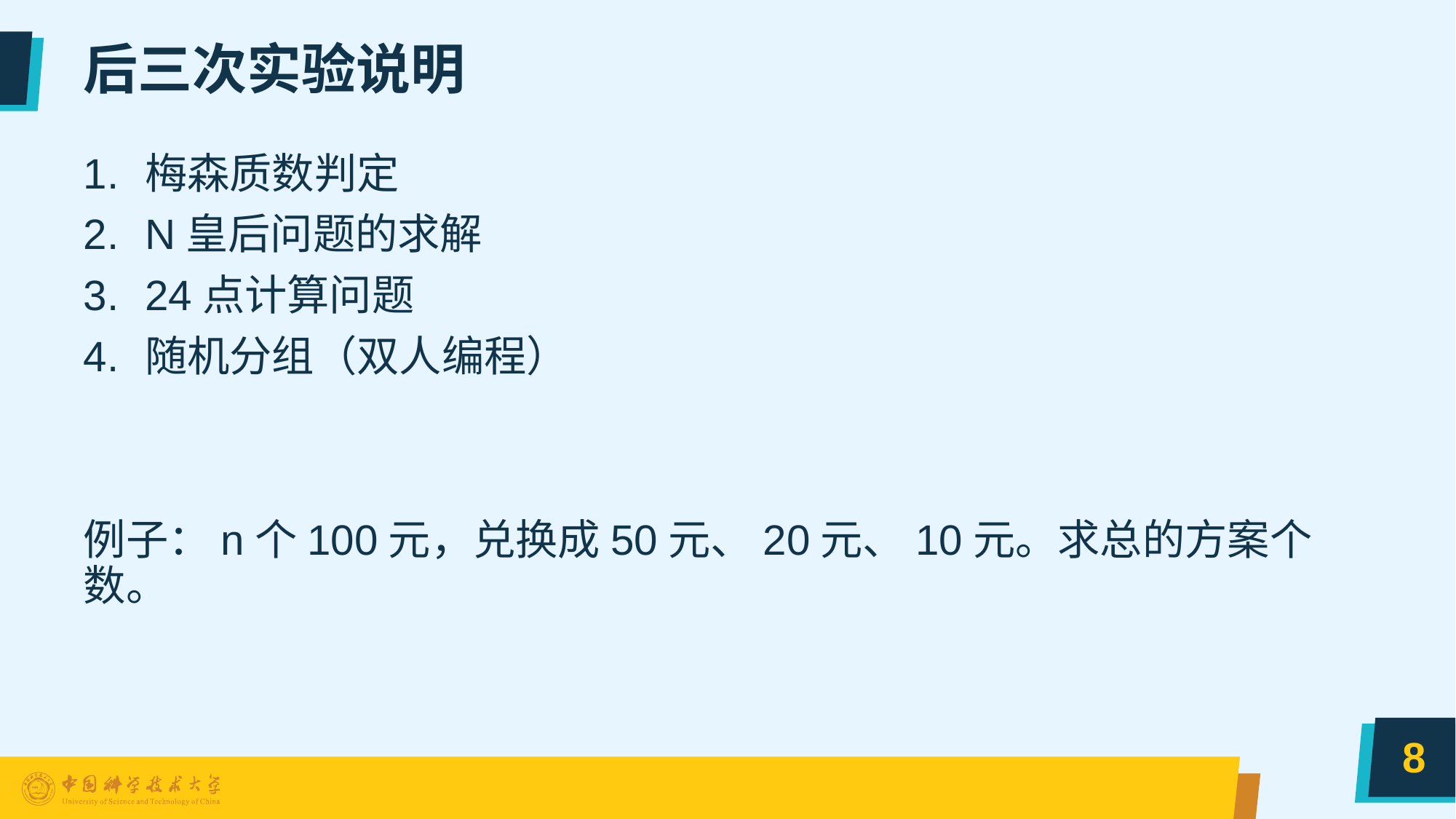

# 后三次实验说明
梅森质数判定
N皇后问题的求解
24点计算问题
随机分组（双人编程）

例子：n个100元，兑换成50元、20元、10元。求总的方案个数。

8